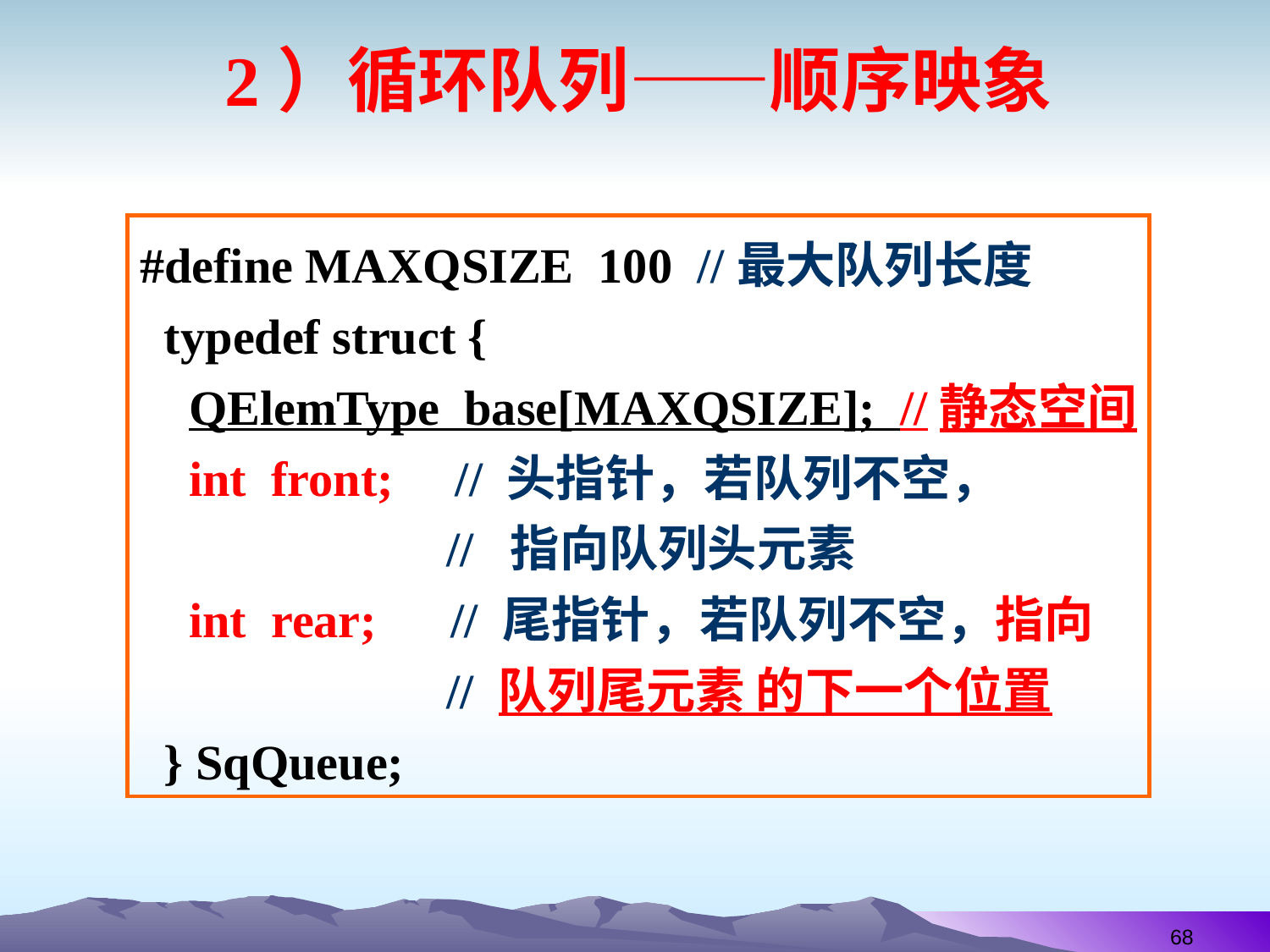

2）循环队列——顺序映象
#define MAXQSIZE  100  //最大队列长度
  typedef struct {
    QElemType  base[MAXQSIZE];  //静态空间
    int  front;     // 头指针，若队列不空，
                         //  指向队列头元素
    int  rear;      // 尾指针，若队列不空，指向
                         // 队列尾元素 的下一个位置
  } SqQueue;
68